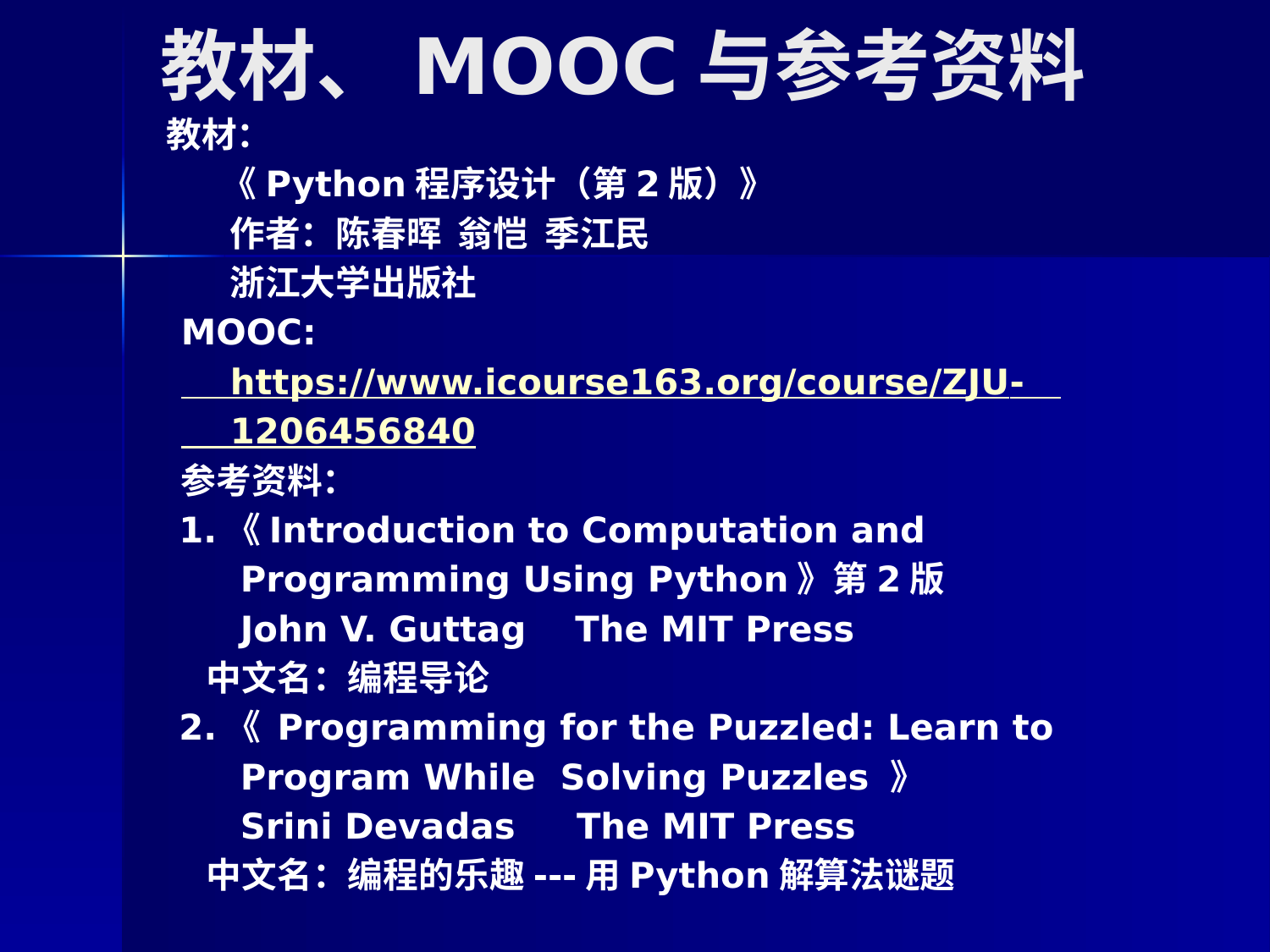

# 教材、MOOC与参考资料
     教材：
    《Python程序设计（第2版）》
     作者：陈春晖  翁恺  季江民
     浙江大学出版社
MOOC:
    https://www.icourse163.org/course/ZJU-
    1206456840
参考资料：
     1.《Introduction to Computation and
          Programming Using Python》第2版
          John V. Guttag    The MIT Press
          中文名：编程导论
     2.《 Programming for the Puzzled: Learn to
          Program While  Solving Puzzles 》
          Srini Devadas     The MIT Press
          中文名：编程的乐趣---用Python解算法谜题